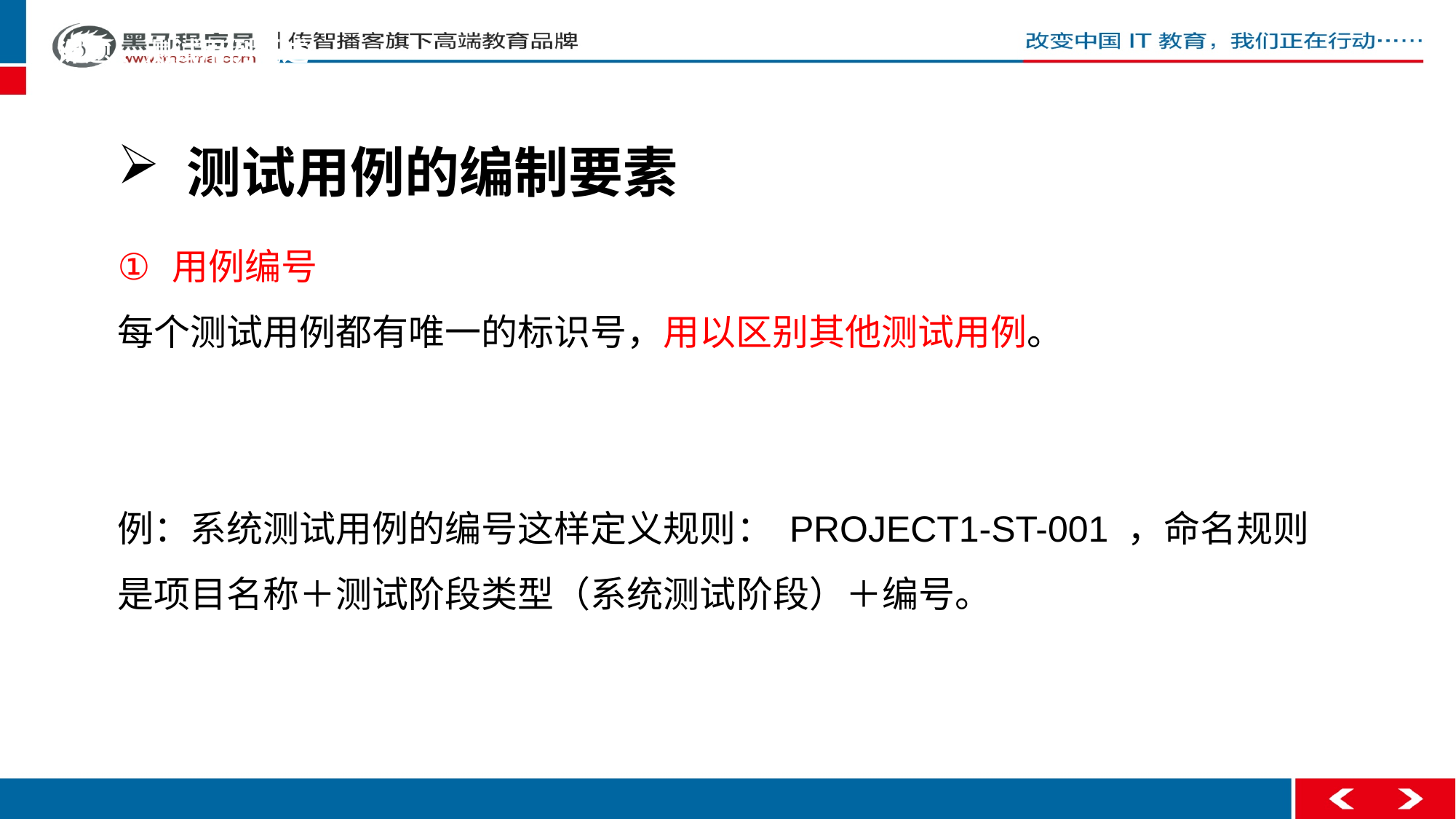

课题 、测试用例概述
 测试用例的编制要素
用例编号
每个测试用例都有唯一的标识号，用以区别其他测试用例。

例：系统测试用例的编号这样定义规则： PROJECT1-ST-001 ，命名规则是项目名称＋测试阶段类型（系统测试阶段）＋编号。